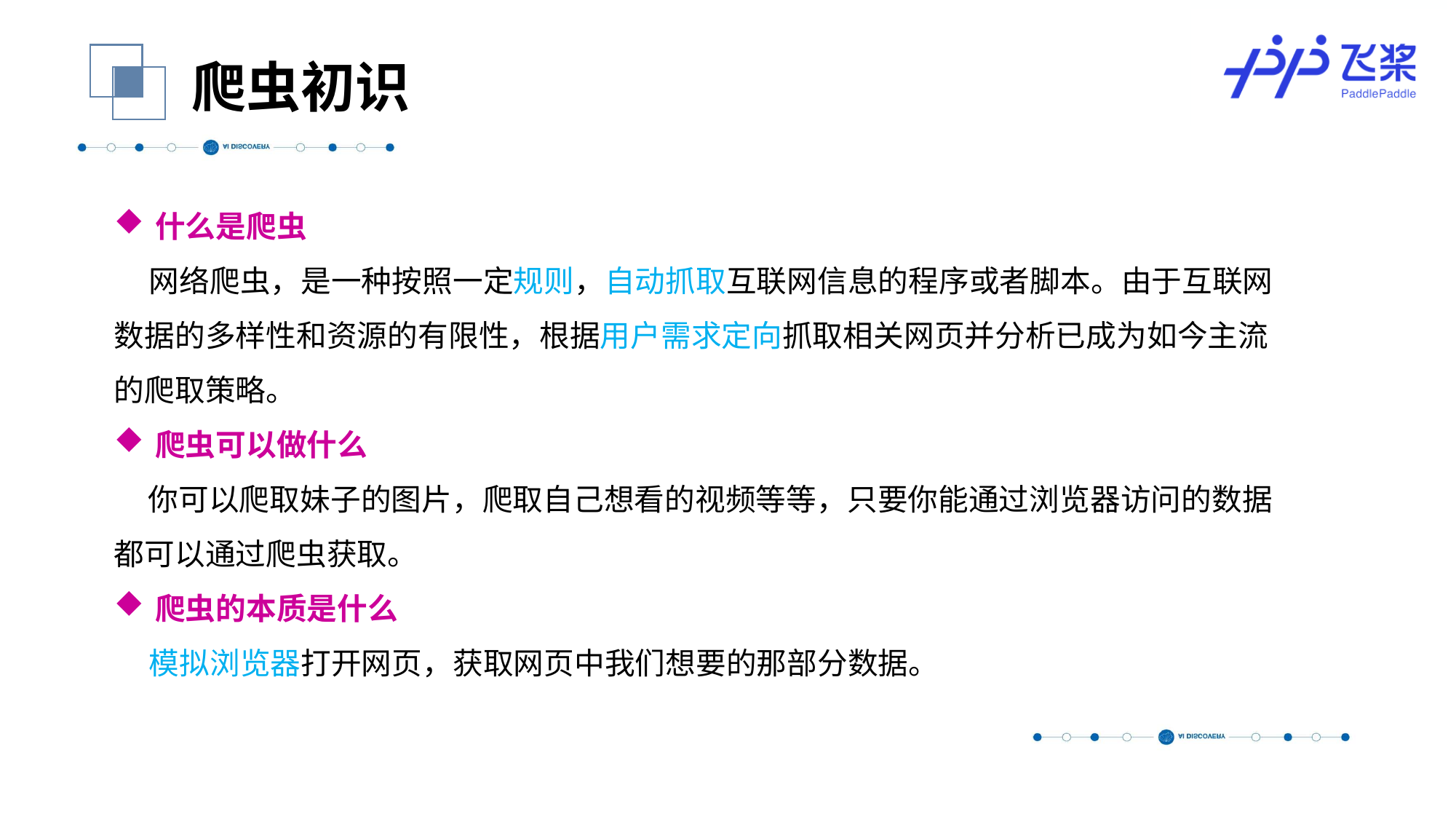

爬虫初识
什么是爬虫
    网络爬虫，是一种按照一定规则，自动抓取互联网信息的程序或者脚本。由于互联网数据的多样性和资源的有限性，根据用户需求定向抓取相关网页并分析已成为如今主流的爬取策略。
爬虫可以做什么
    你可以爬取妹子的图片，爬取自己想看的视频等等，只要你能通过浏览器访问的数据都可以通过爬虫获取。
爬虫的本质是什么
    模拟浏览器打开网页，获取网页中我们想要的那部分数据。